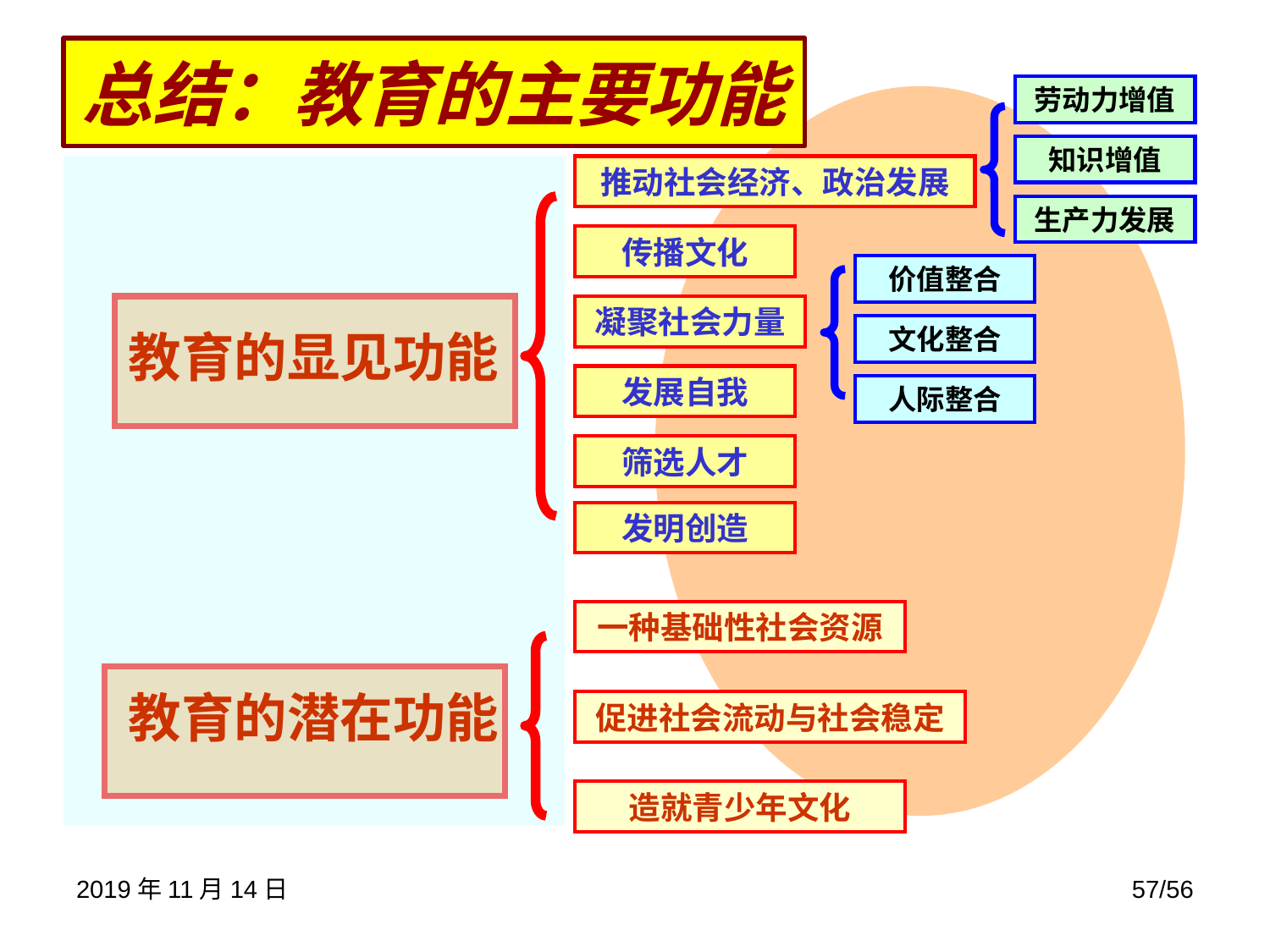

# 总结：教育的主要功能
劳动力增值

知识增值

   教育的显见功能

   教育的潜在功能
推动社会经济、政治发展

生产力发展
传播文化
价值整合

凝聚社会力量
文化整合
发展自我
人际整合
筛选人才
发明创造
一种基础性社会资源

促进社会流动与社会稳定
造就青少年文化
2019年11月14日
57/56